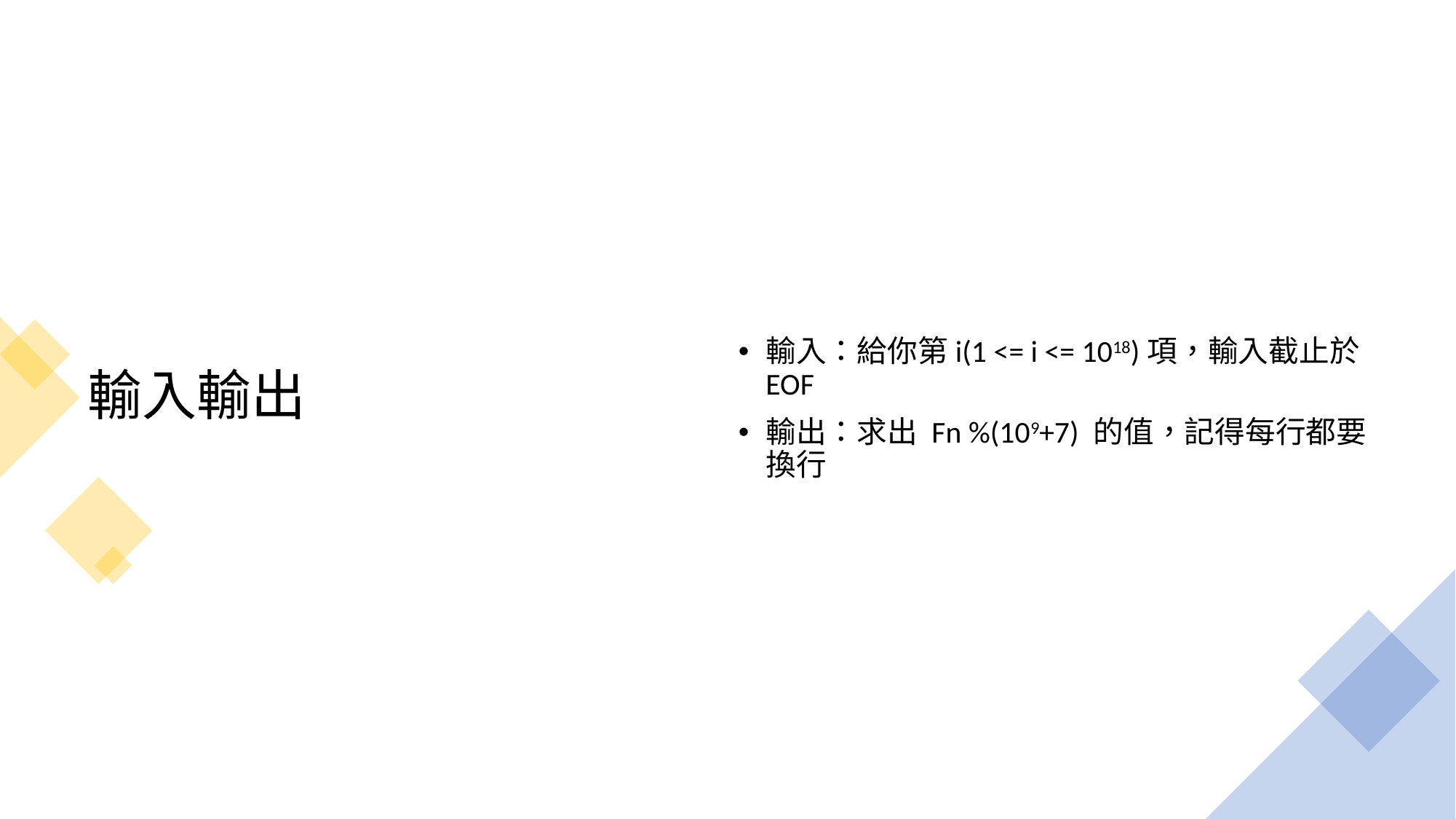

# 輸入輸出
輸入：給你第i(1 <= i <= 1018)項，輸入截止於 EOF
輸出：求出 Fn %(109+7) 的值，記得每行都要換行